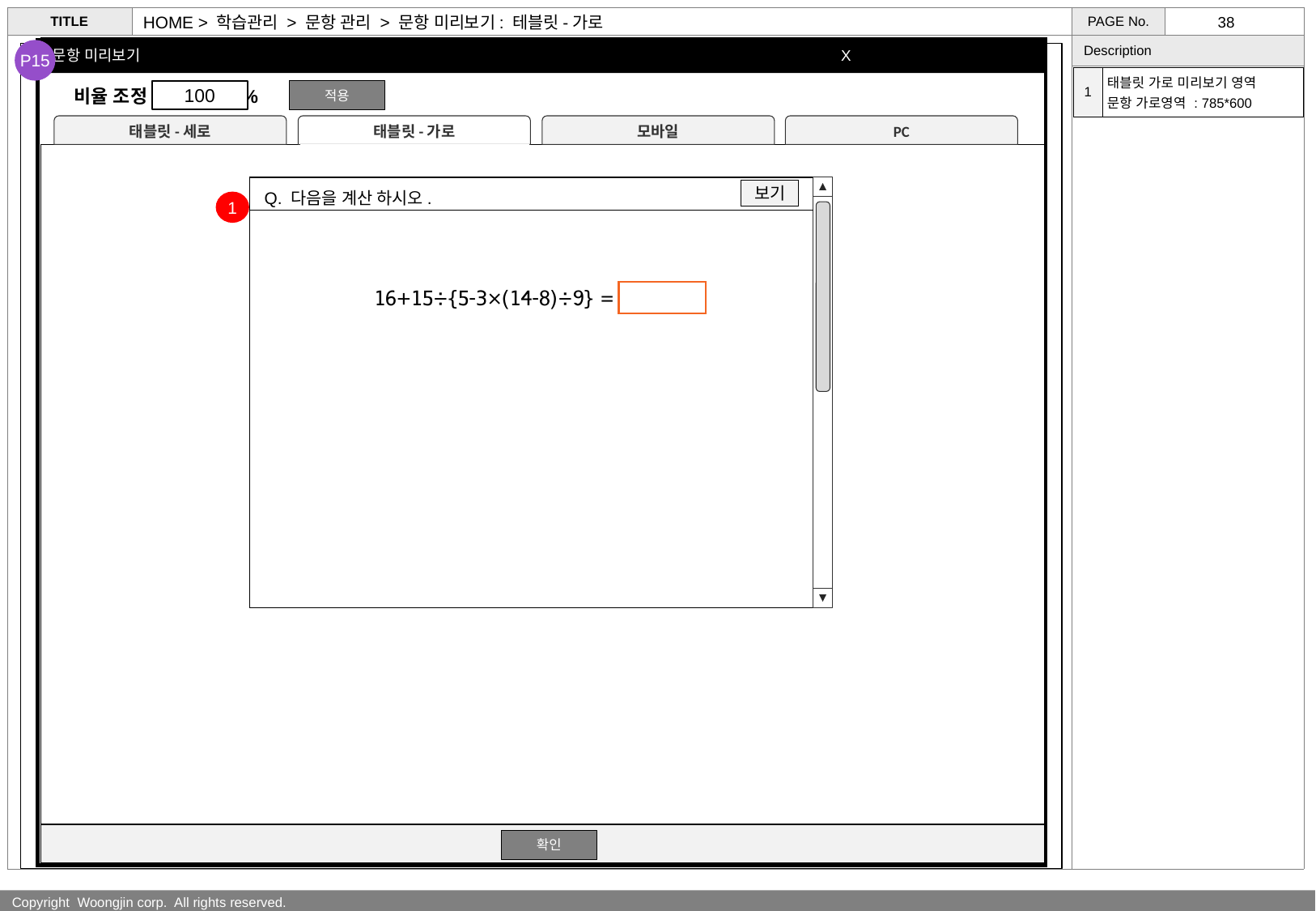

# HOME > 학습관리 > 문항 관리 > 문항 미리보기: 테블릿-가로
문항 미리보기                                                                                                                                                                    X
P15

| 1 | 태블릿 가로 미리보기 영역 문항 가로영역 : 785\*600 |
| --- | --- |
100
적용
비율 조정                 %
태블릿-세로
태블릿-가로
모바일
PC

보기
Q. 다음을 계산 하시오.
1

16+15÷{5-3×(14-8)÷9} =

확인